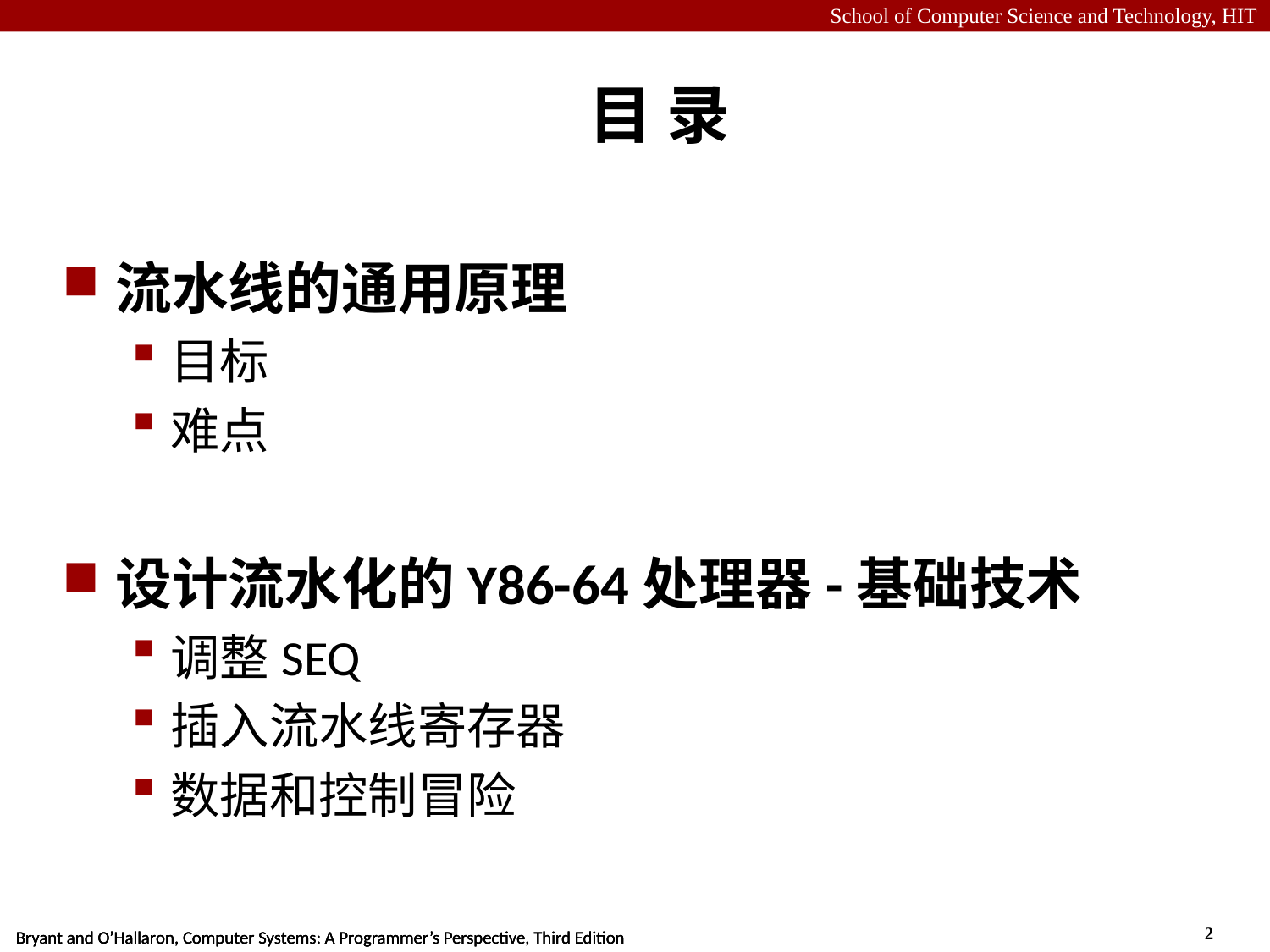

# 目 录
流水线的通用原理
目标
难点

设计流水化的Y86-64处理器-基础技术
调整SEQ
插入流水线寄存器
数据和控制冒险